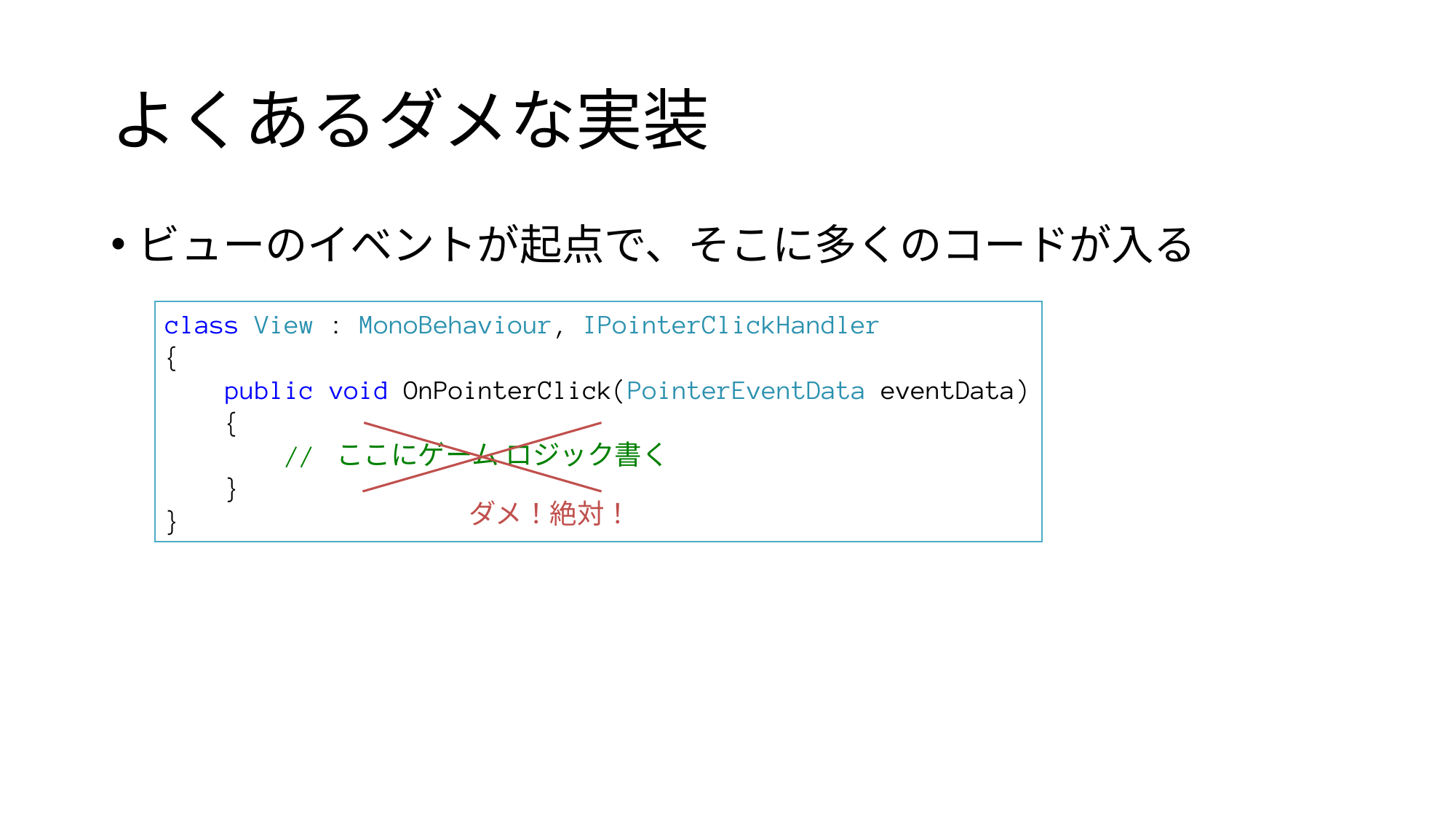

# よくあるダメな実装
ビューのイベントが起点で、そこに多くのコードが入る
class View : MonoBehaviour, IPointerClickHandler
{
    public void OnPointerClick(PointerEventData eventData)
    {
        // ここにゲーム ロジック書く
    }
}
ダメ！絶対！